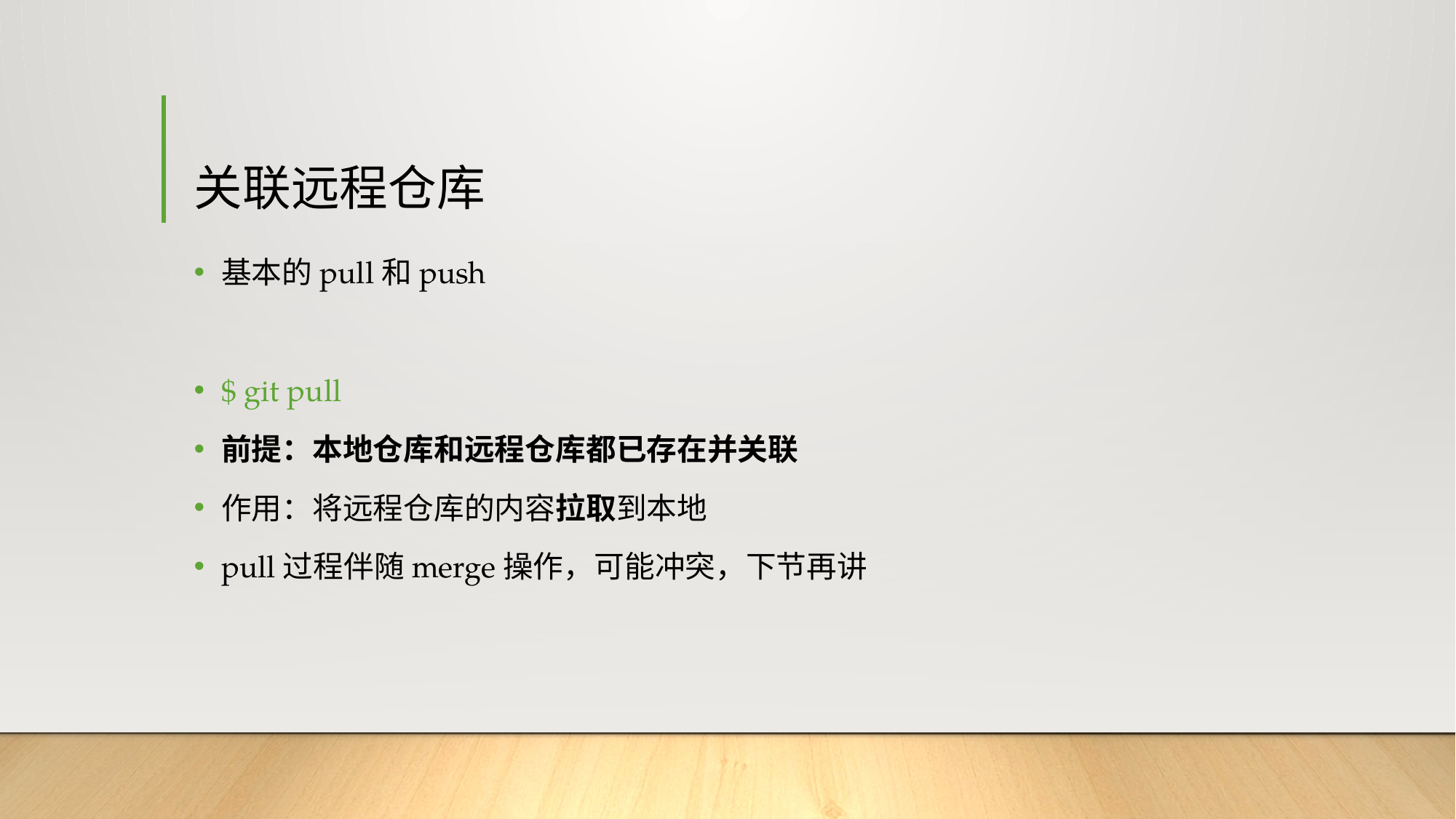

# 关联远程仓库
基本的pull和push

$ git pull
前提：本地仓库和远程仓库都已存在并关联
作用：将远程仓库的内容拉取到本地
pull过程伴随merge操作，可能冲突，下节再讲